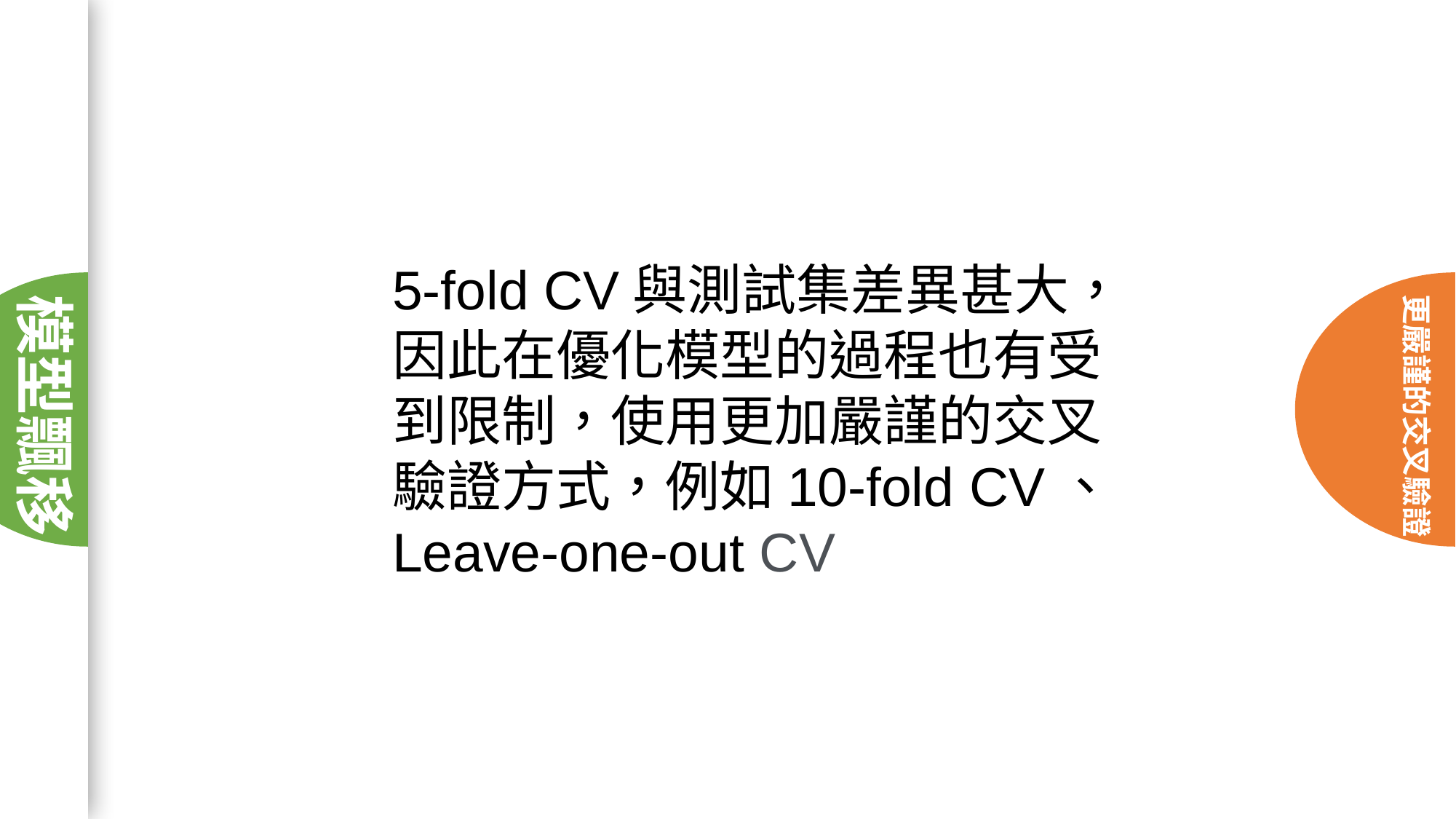

5-fold CV與測試集差異甚大，因此在優化模型的過程也有受到限制，使用更加嚴謹的交叉驗證方式，例如10-fold CV、Leave-one-out CV

模型飄移
更嚴謹的交叉驗證